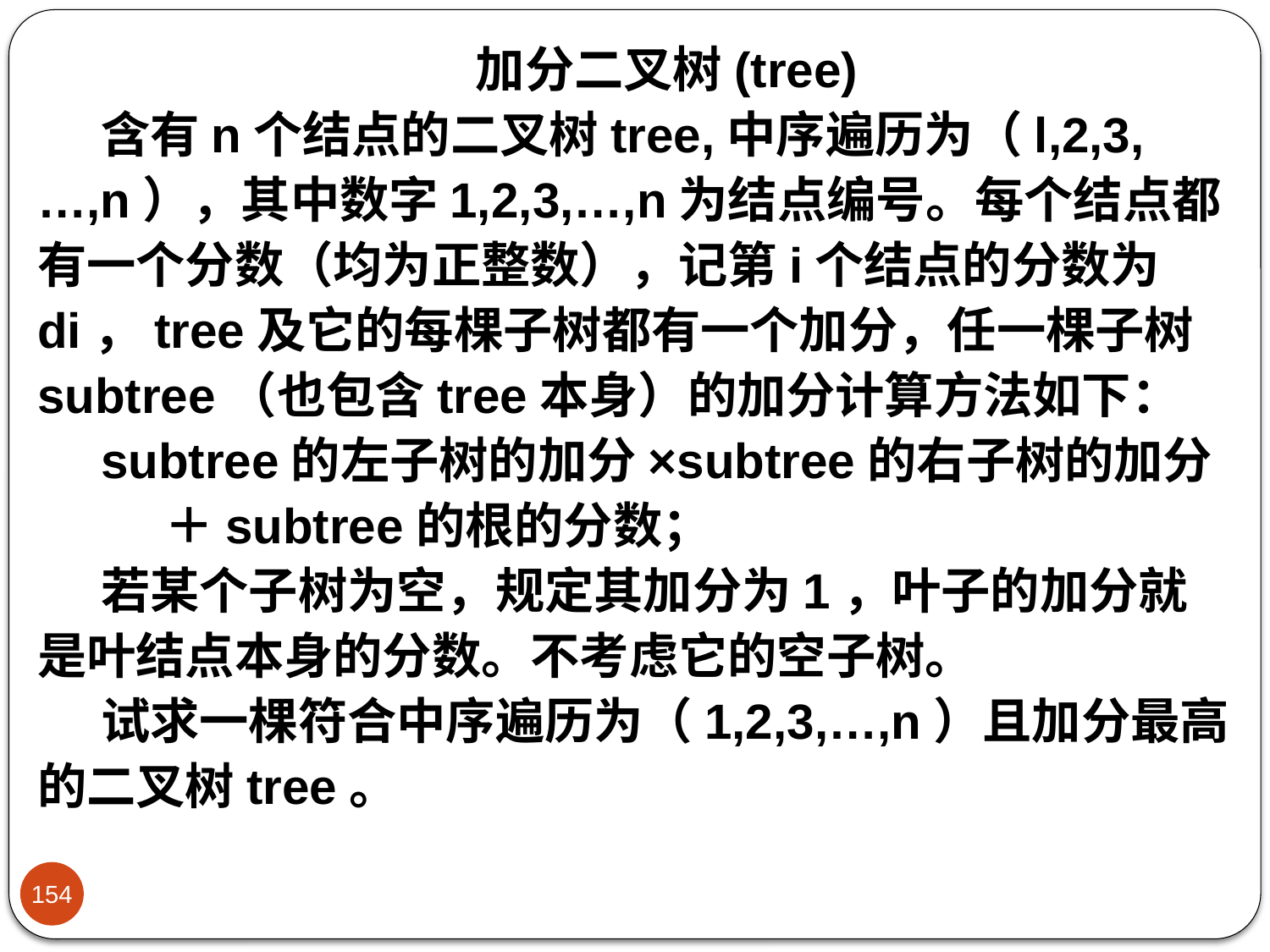

加分二叉树(tree)
含有n个结点的二叉树tree,中序遍历为（l,2,3,…,n），其中数字1,2,3,…,n为结点编号。每个结点都有一个分数（均为正整数），记第i个结点的分数为di，tree及它的每棵子树都有一个加分，任一棵子树subtree（也包含tree本身）的加分计算方法如下：
subtree的左子树的加分×subtree的右子树的加分	＋subtree的根的分数；
若某个子树为空，规定其加分为1，叶子的加分就是叶结点本身的分数。不考虑它的空子树。
试求一棵符合中序遍历为（1,2,3,…,n）且加分最高的二叉树tree。
154